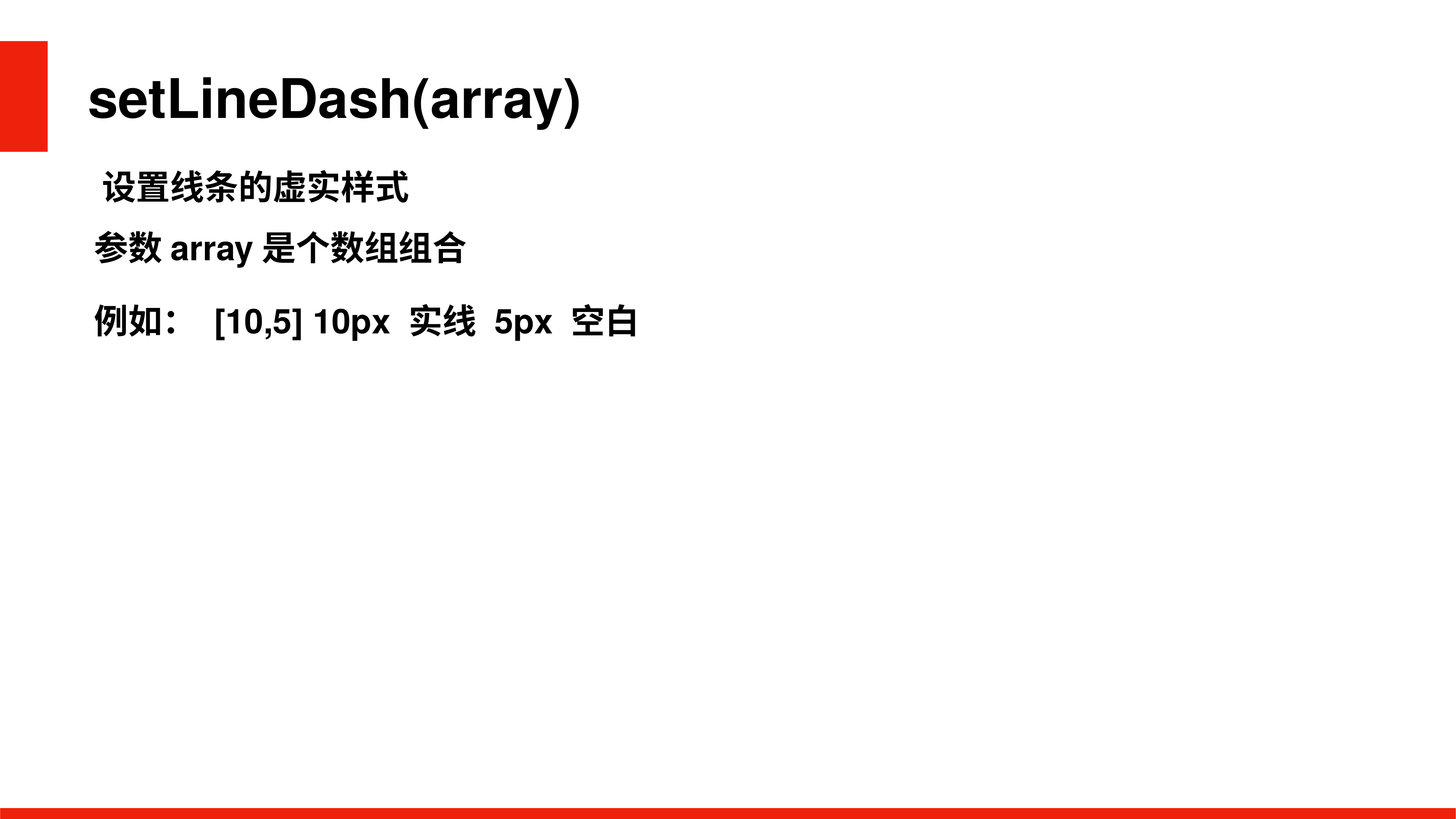

setLineDash(array)
 设置线条的虚实样式
参数array是个数组组合
例如： [10,5] 10px 实线 5px 空白
26